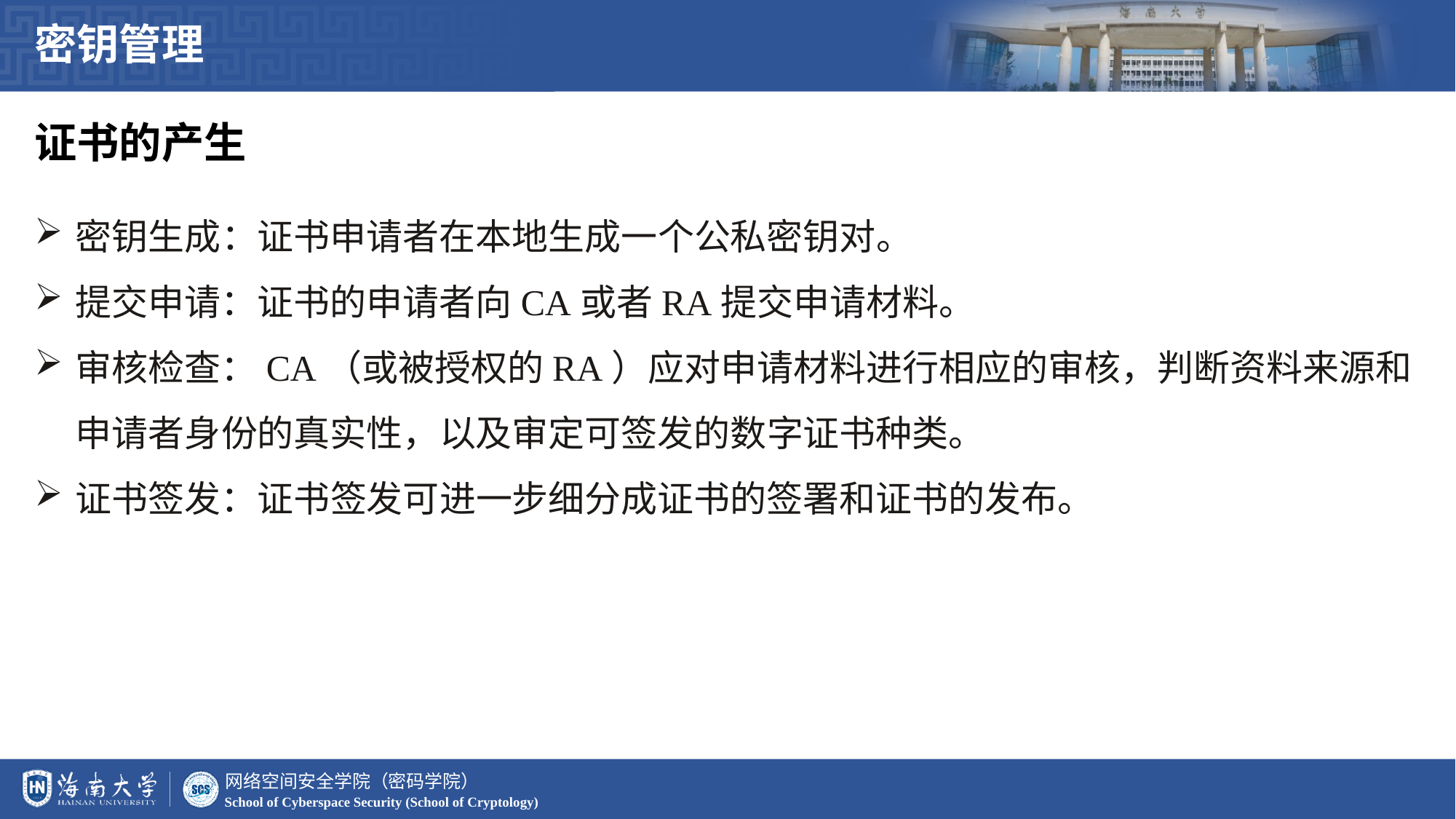

密钥管理
证书的产生
密钥生成：证书申请者在本地生成一个公私密钥对。
提交申请：证书的申请者向CA或者RA提交申请材料。
审核检查：CA（或被授权的RA）应对申请材料进行相应的审核，判断资料来源和申请者身份的真实性，以及审定可签发的数字证书种类。
证书签发：证书签发可进一步细分成证书的签署和证书的发布。
70